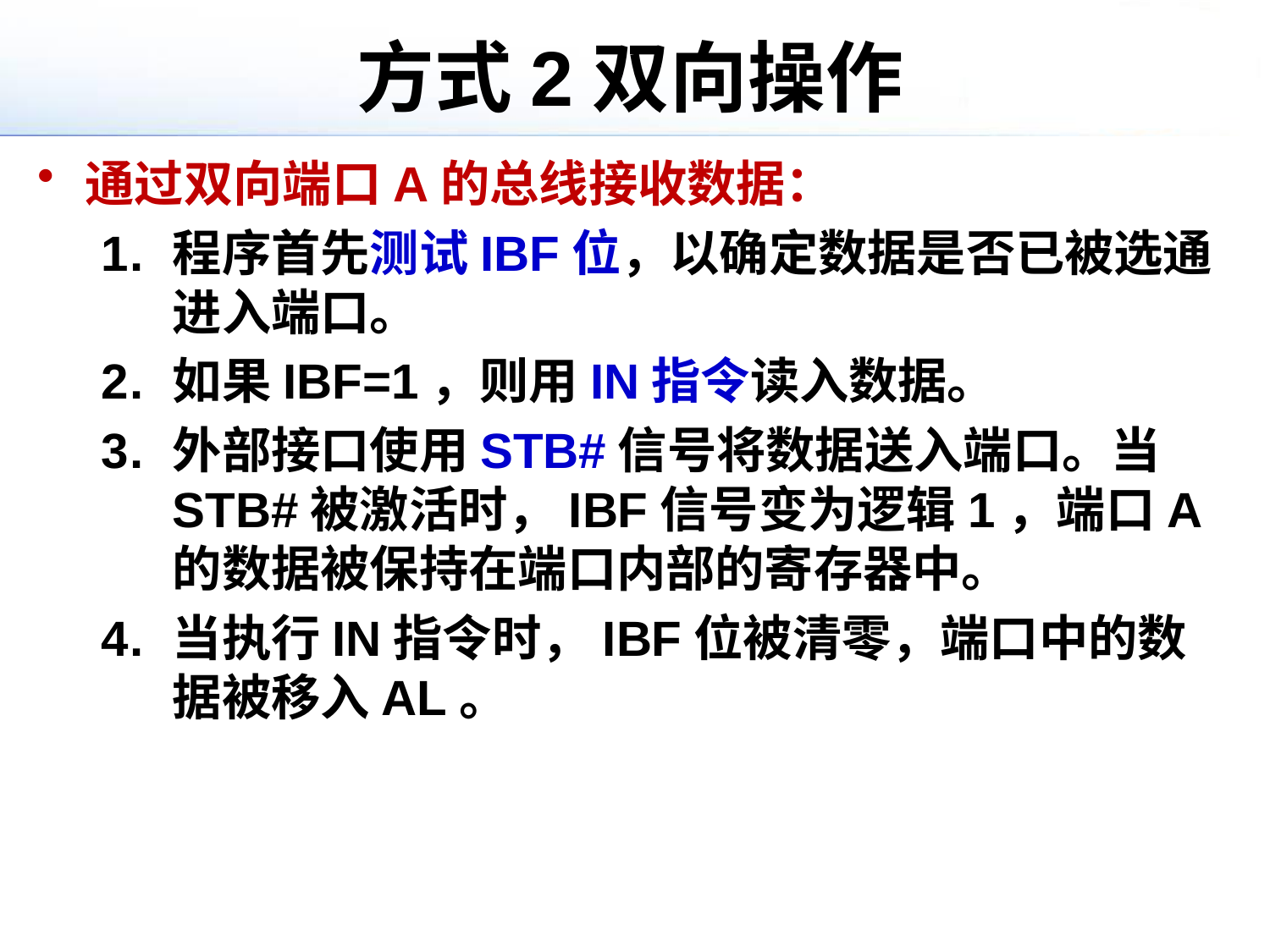

# 方式2双向操作
通过双向端口A的总线接收数据：
程序首先测试IBF位，以确定数据是否已被选通进入端口。
如果IBF=1，则用IN指令读入数据。
外部接口使用STB#信号将数据送入端口。当STB#被激活时，IBF信号变为逻辑1，端口A的数据被保持在端口内部的寄存器中。
当执行IN指令时，IBF位被清零，端口中的数据被移入AL。